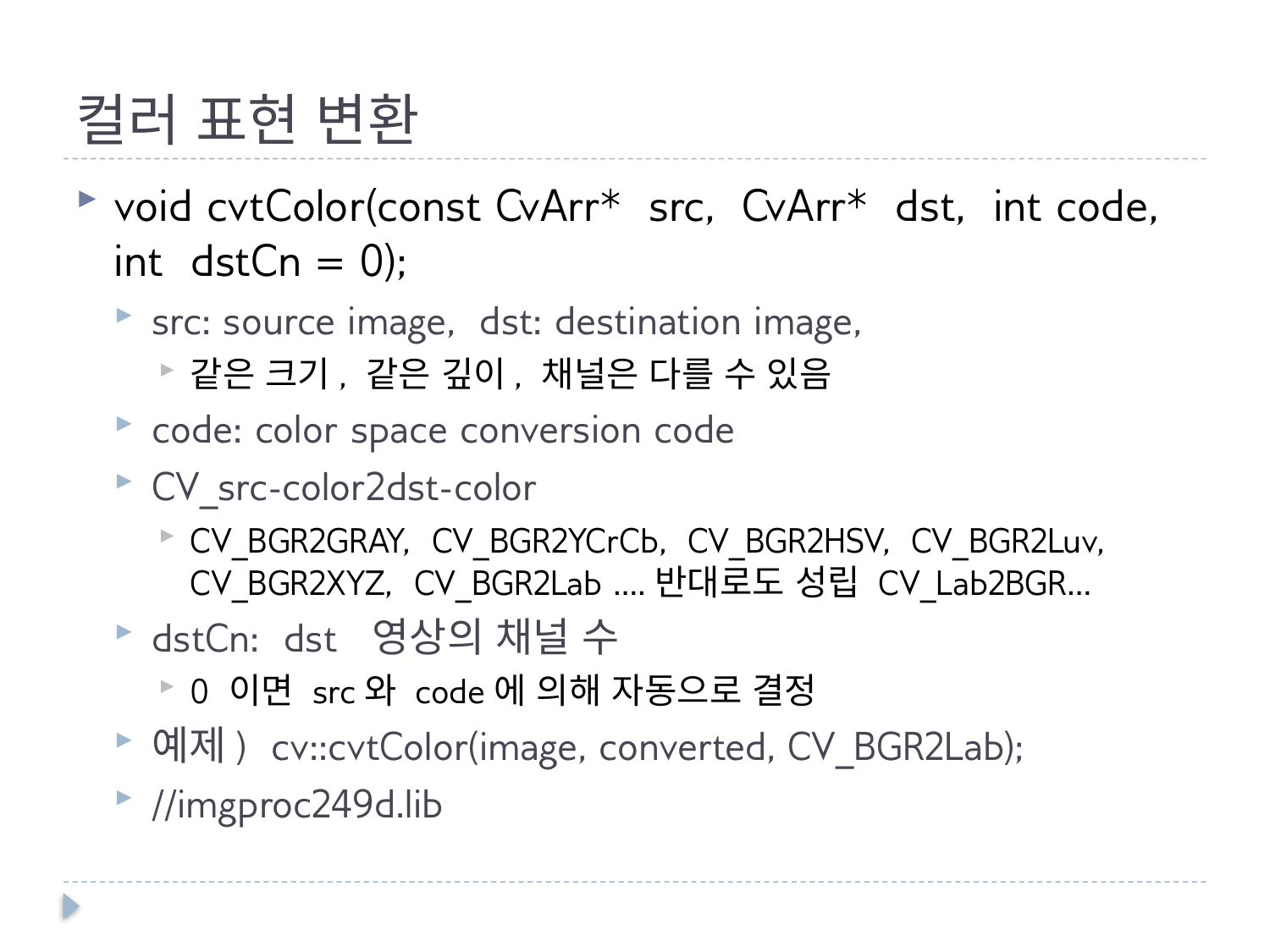

# 컬러 표현 변환
void cvtColor(const CvArr*  src,  CvArr*  dst,  int code, int  dstCn = 0);
src: source image,  dst: destination image,
같은 크기, 같은 깊이, 채널은 다를 수 있음
code: color space conversion code
CV_src-color2dst-color
CV_BGR2GRAY,  CV_BGR2YCrCb,  CV_BGR2HSV,  CV_BGR2Luv,  CV_BGR2XYZ,  CV_BGR2Lab ….반대로도 성립 CV_Lab2BGR…
dstCn:  dst  영상의 채널 수
0 이면 src와 code에 의해 자동으로 결정
예제)  cv::cvtColor(image, converted, CV_BGR2Lab);
//imgproc249d.lib